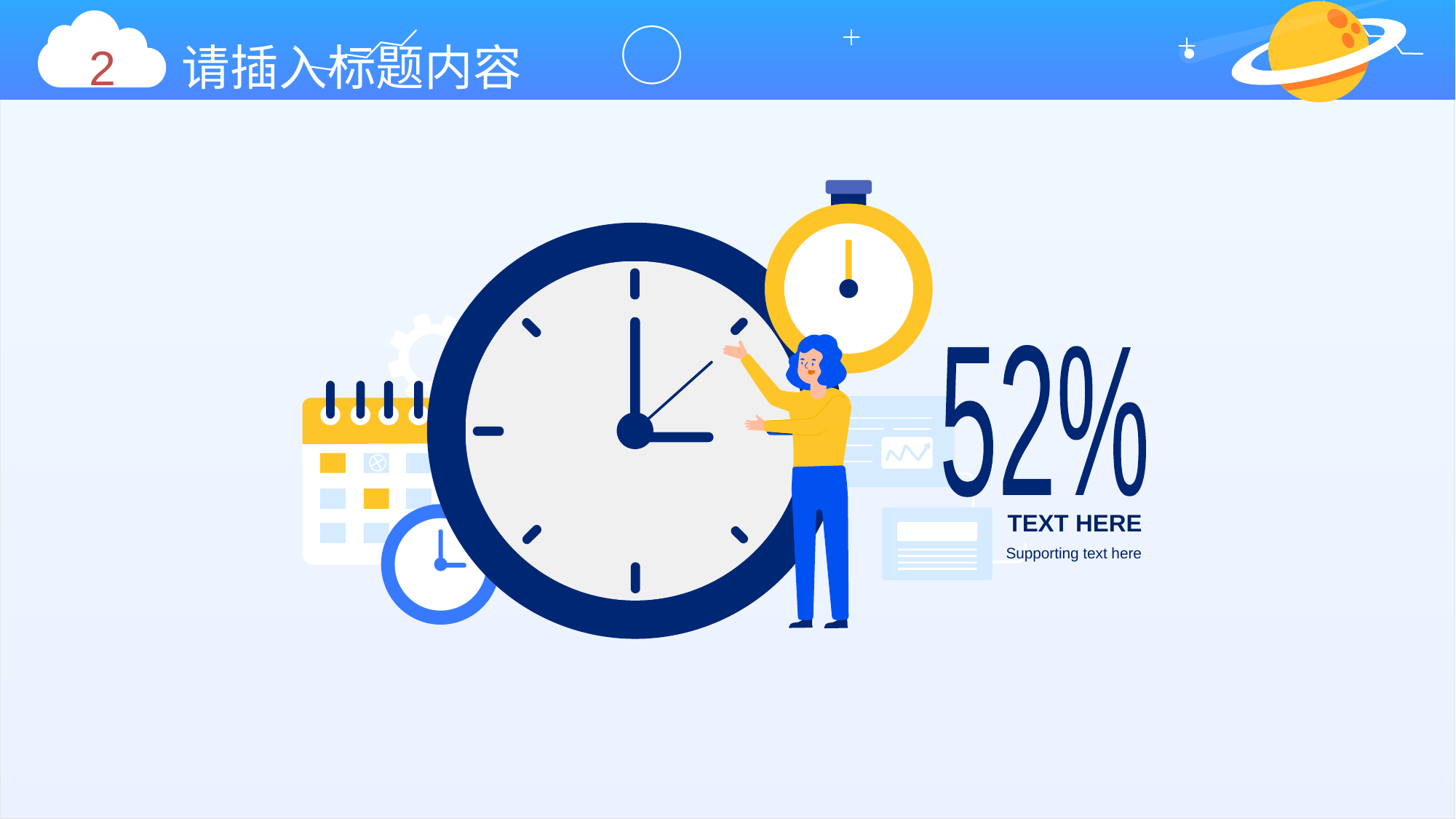

2    请插入标题内容

52%

TEXT HERE

Supporting text here